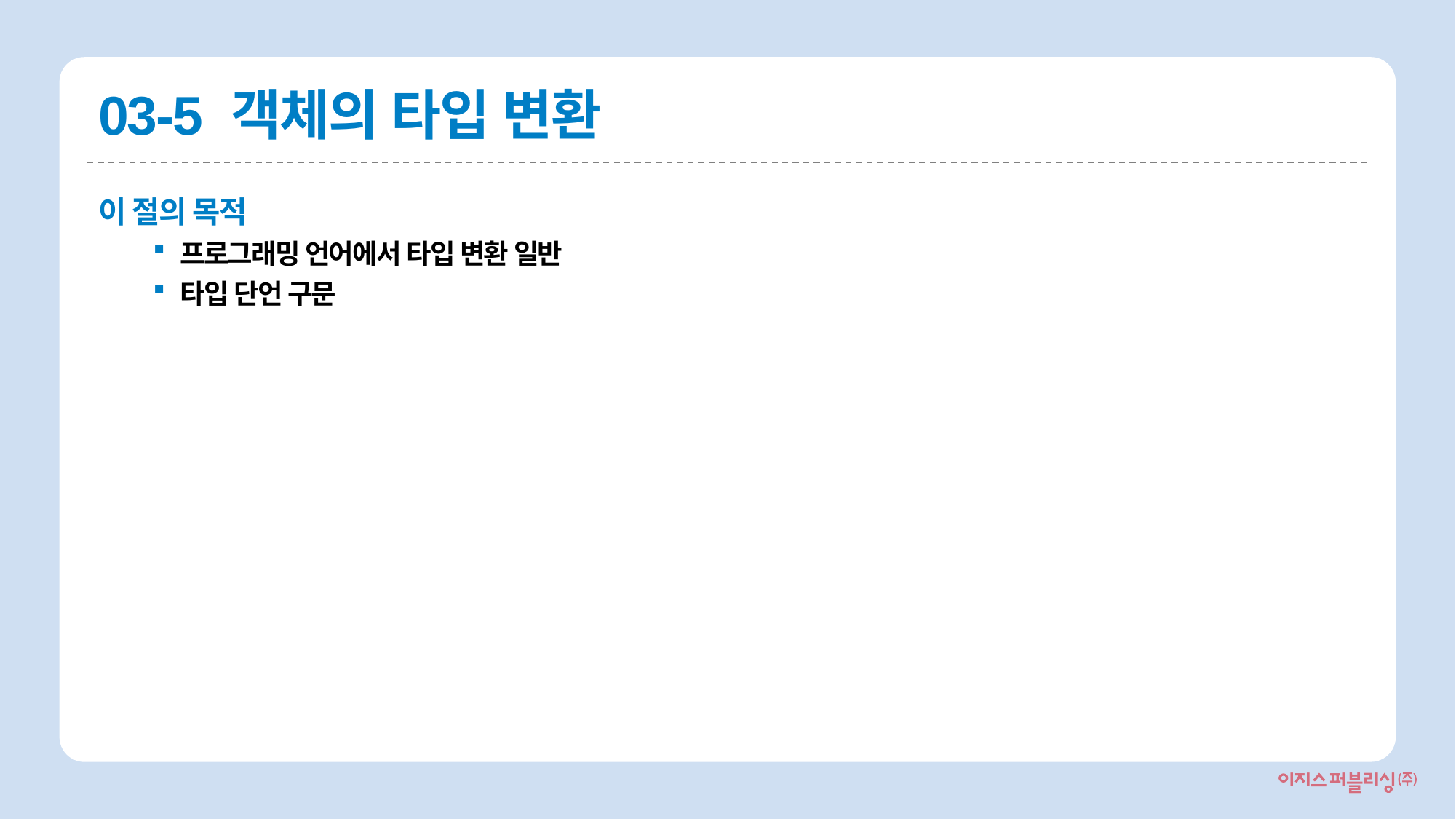

# 03-5 객체의 타입 변환
이 절의 목적
프로그래밍 언어에서 타입 변환 일반
타입 단언 구문